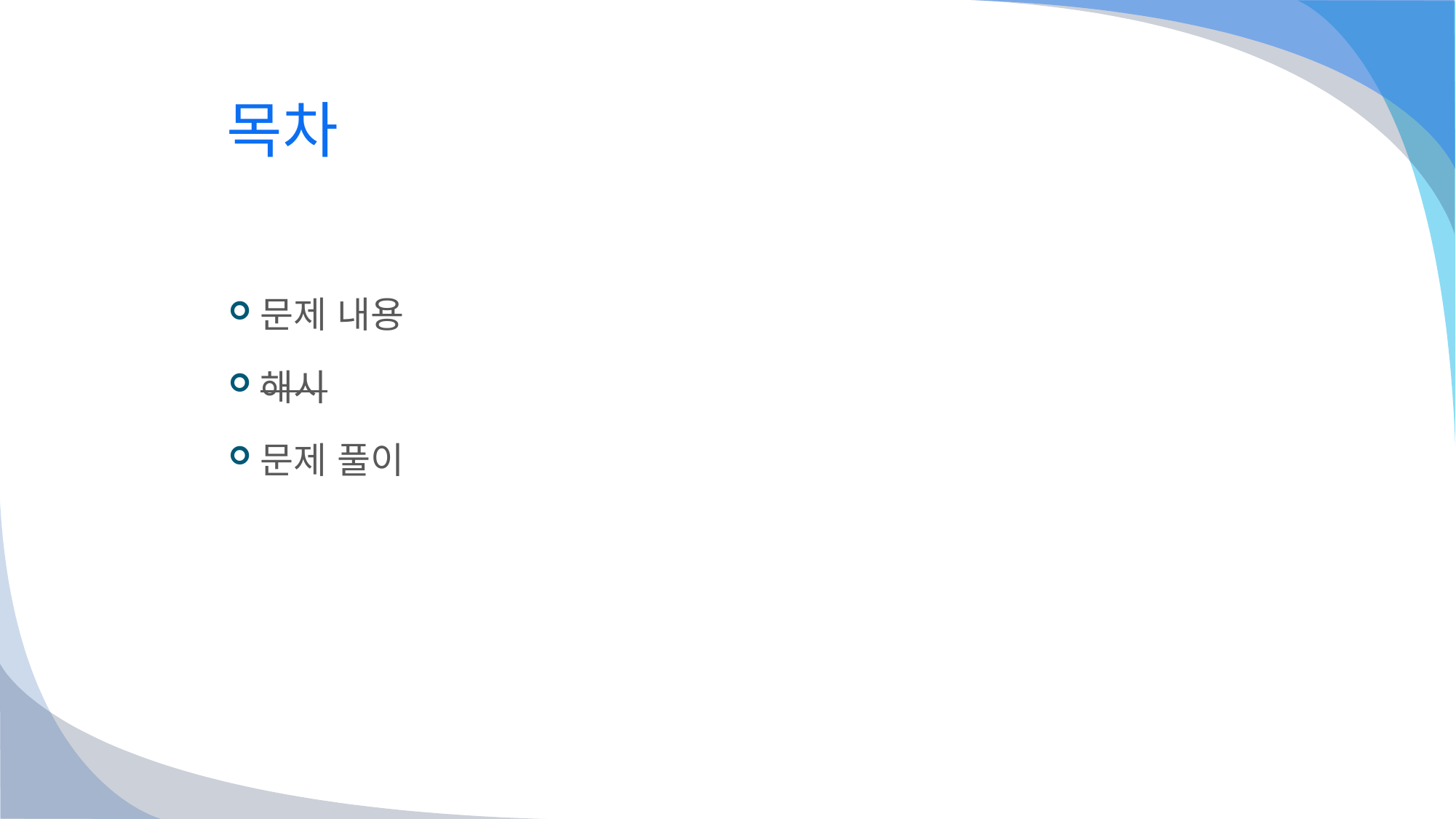

# 목차
문제 내용
해시
문제 풀이